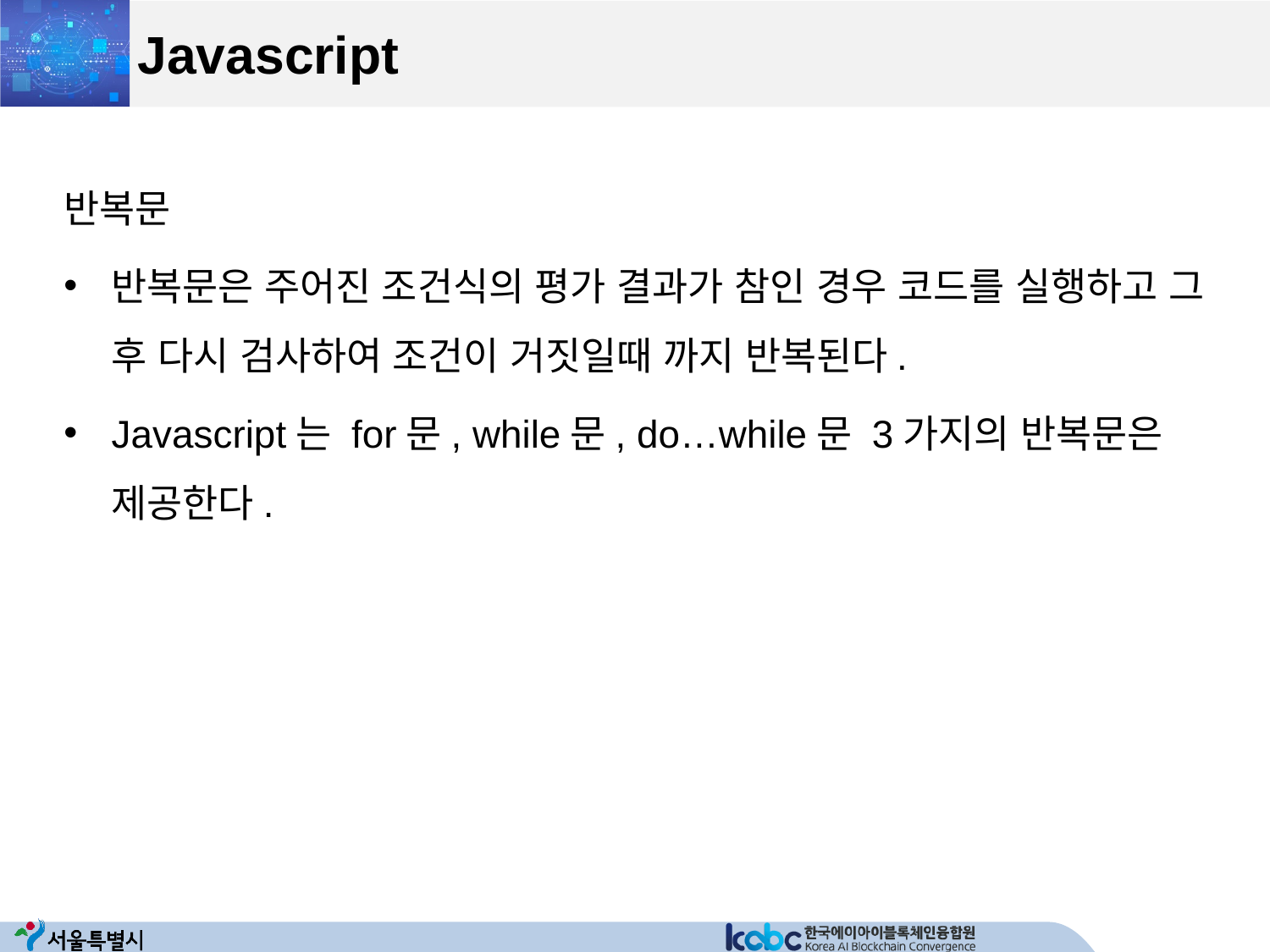

# Javascript
반복문
반복문은 주어진 조건식의 평가 결과가 참인 경우 코드를 실행하고 그 후 다시 검사하여 조건이 거짓일때 까지 반복된다.
Javascript는 for문, while문, do…while문 3가지의 반복문은 제공한다.